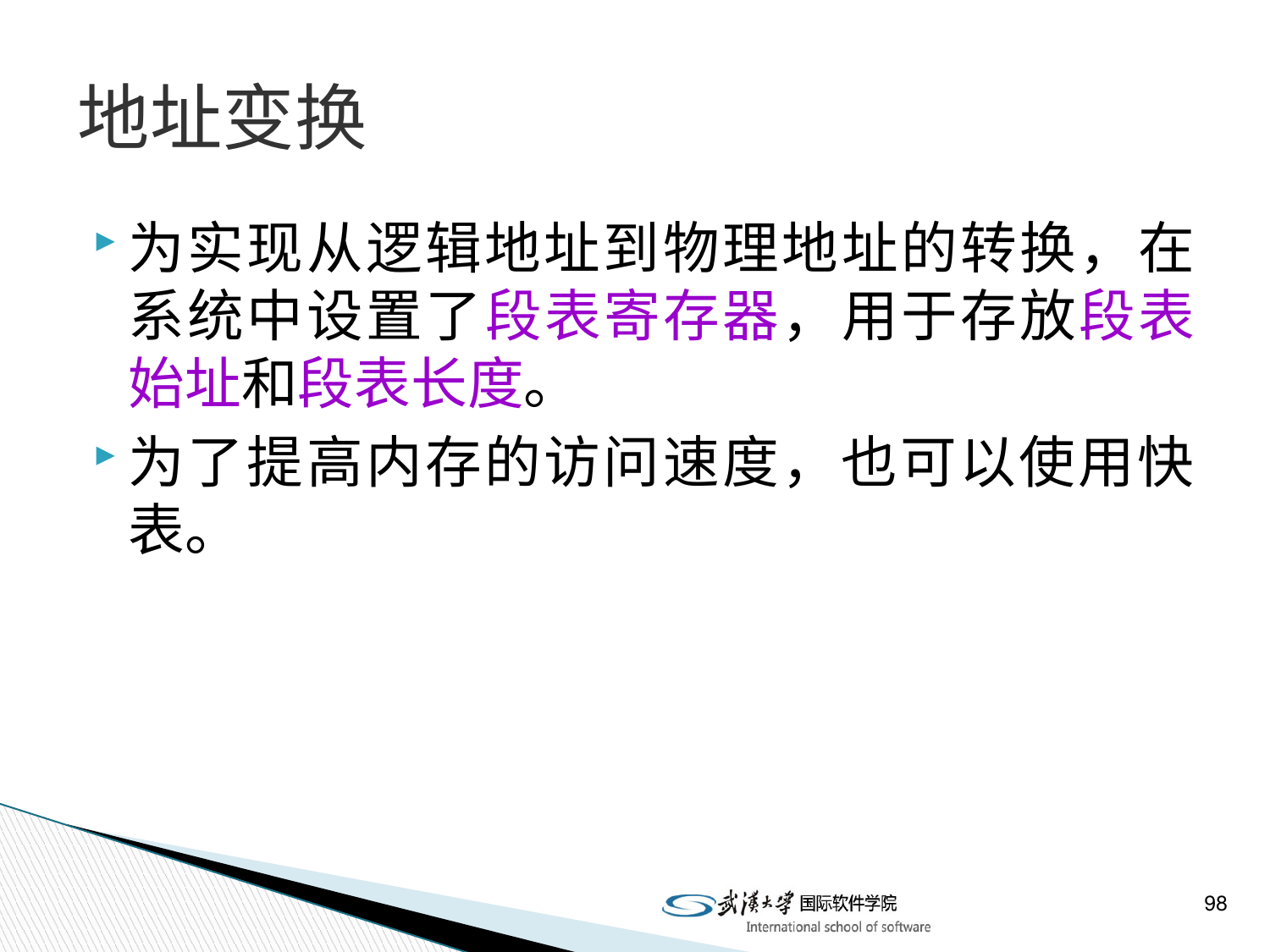

# 地址变换
为实现从逻辑地址到物理地址的转换，在系统中设置了段表寄存器，用于存放段表始址和段表长度。
为了提高内存的访问速度，也可以使用快表。